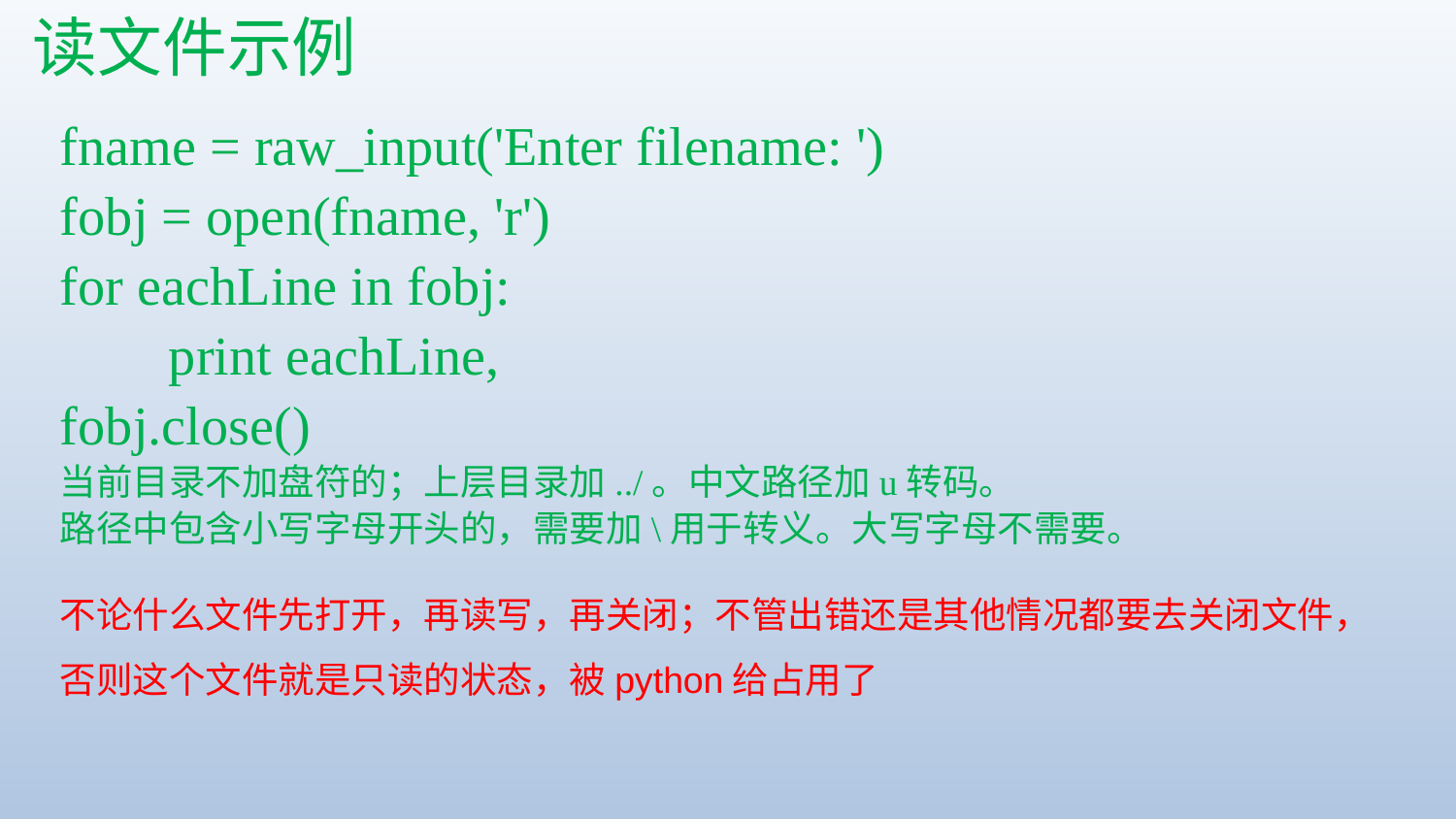

# 读文件示例
fname = raw_input('Enter filename: ')
fobj = open(fname, 'r')
for eachLine in fobj:
        print eachLine,
fobj.close()
当前目录不加盘符的；上层目录加../。中文路径加u转码。
路径中包含小写字母开头的，需要加\用于转义。大写字母不需要。
不论什么文件先打开，再读写，再关闭；不管出错还是其他情况都要去关闭文件，否则这个文件就是只读的状态，被python给占用了